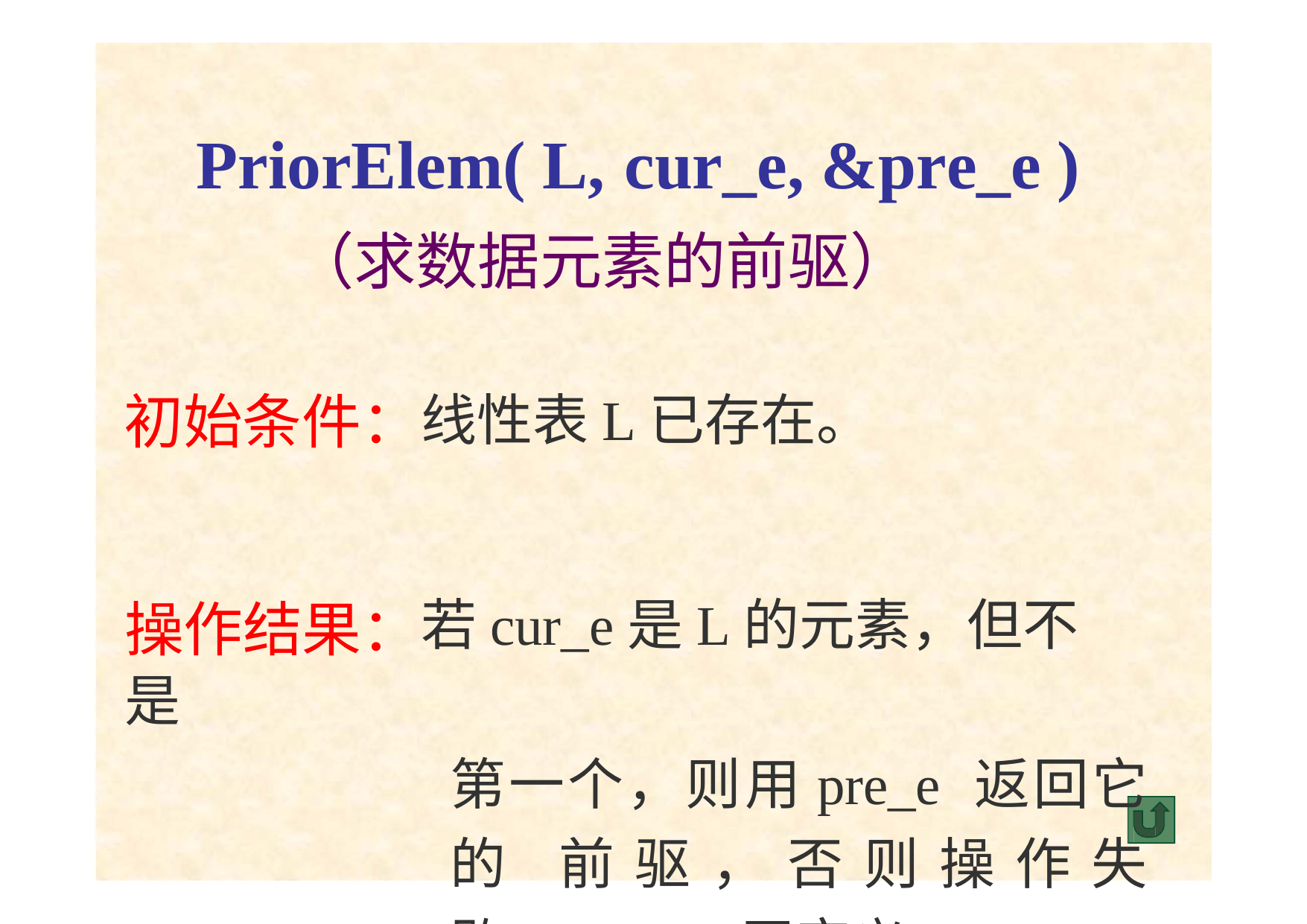

# PriorElem( L,	cur_e, &pre_e	)
（求数据元素的前驱）
初始条件：线性表L已存在。

操作结果：若cur_e是L的元素，但不是
第一个，则用pre_e 返回它的 前驱，否则操作失败，pre_e  无定义。